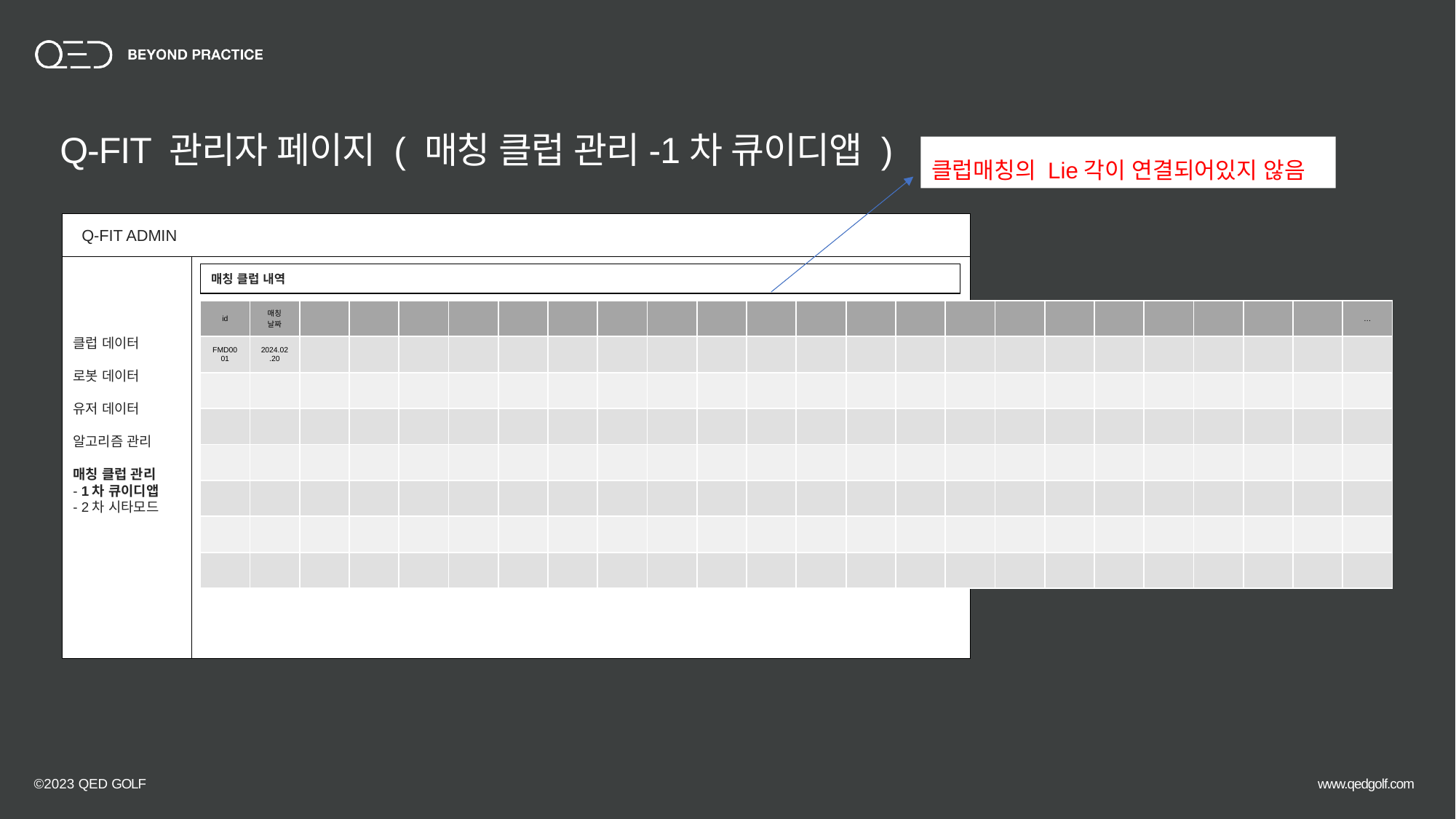

Q-FIT 관리자 페이지 ( 매칭 클럽 관리-1차 큐이디앱 )
클럽매칭의 Lie각이 연결되어있지 않음

  Q-FIT ADMIN
클럽 데이터
로봇 데이터

유저 데이터

알고리즘 관리

매칭 클럽 관리
- 1차 큐이디앱
- 2차 시타모드

매칭 클럽 내역
| id | 매칭 날짜 |  |  |  |  |  |  |  |  |  |  |  |  |  |  |  |  |  |  |  |  |  | … |
| --- | --- | --- | --- | --- | --- | --- | --- | --- | --- | --- | --- | --- | --- | --- | --- | --- | --- | --- | --- | --- | --- | --- | --- |
| FMD0001 | 2024.02.20 |  |  |  |  |  |  |  |  |  |  |  |  |  |  |  |  |  |  |  |  |  |  |
|  |  |  |  |  |  |  |  |  |  |  |  |  |  |  |  |  |  |  |  |  |  |  |  |
|  |  |  |  |  |  |  |  |  |  |  |  |  |  |  |  |  |  |  |  |  |  |  |  |
|  |  |  |  |  |  |  |  |  |  |  |  |  |  |  |  |  |  |  |  |  |  |  |  |
|  |  |  |  |  |  |  |  |  |  |  |  |  |  |  |  |  |  |  |  |  |  |  |  |
|  |  |  |  |  |  |  |  |  |  |  |  |  |  |  |  |  |  |  |  |  |  |  |  |
|  |  |  |  |  |  |  |  |  |  |  |  |  |  |  |  |  |  |  |  |  |  |  |  |